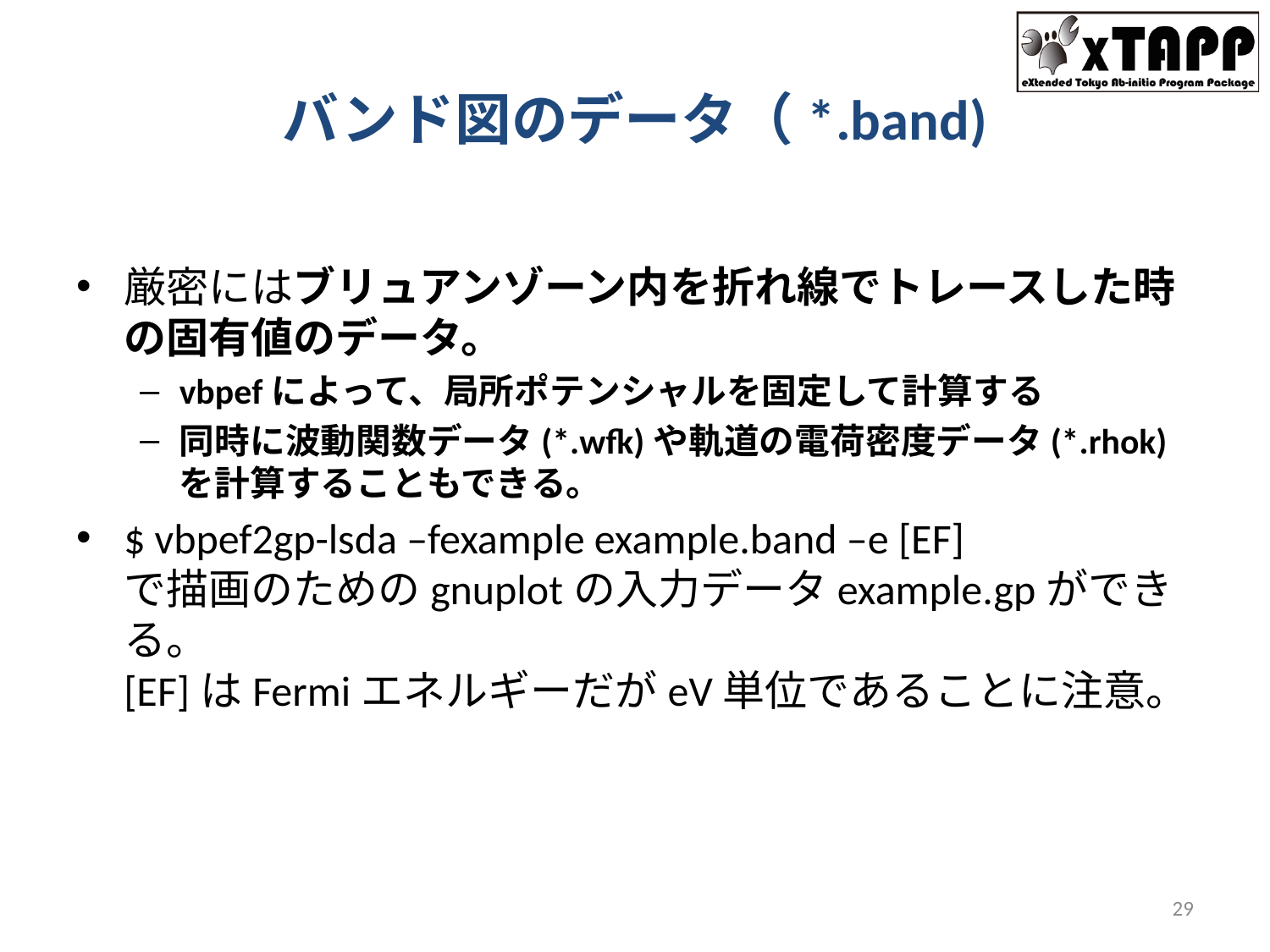

# バンド図のデータ（*.band)
厳密にはブリュアンゾーン内を折れ線でトレースした時の固有値のデータ。
vbpefによって、局所ポテンシャルを固定して計算する
同時に波動関数データ(*.wfk)や軌道の電荷密度データ(*.rhok)
を計算することもできる。
$ vbpef2gp-lsda –fexample example.band –e [EF]
で描画のためのgnuplotの入力データexample.gpができる。
[EF]はFermiエネルギーだがeV単位であることに注意。
29